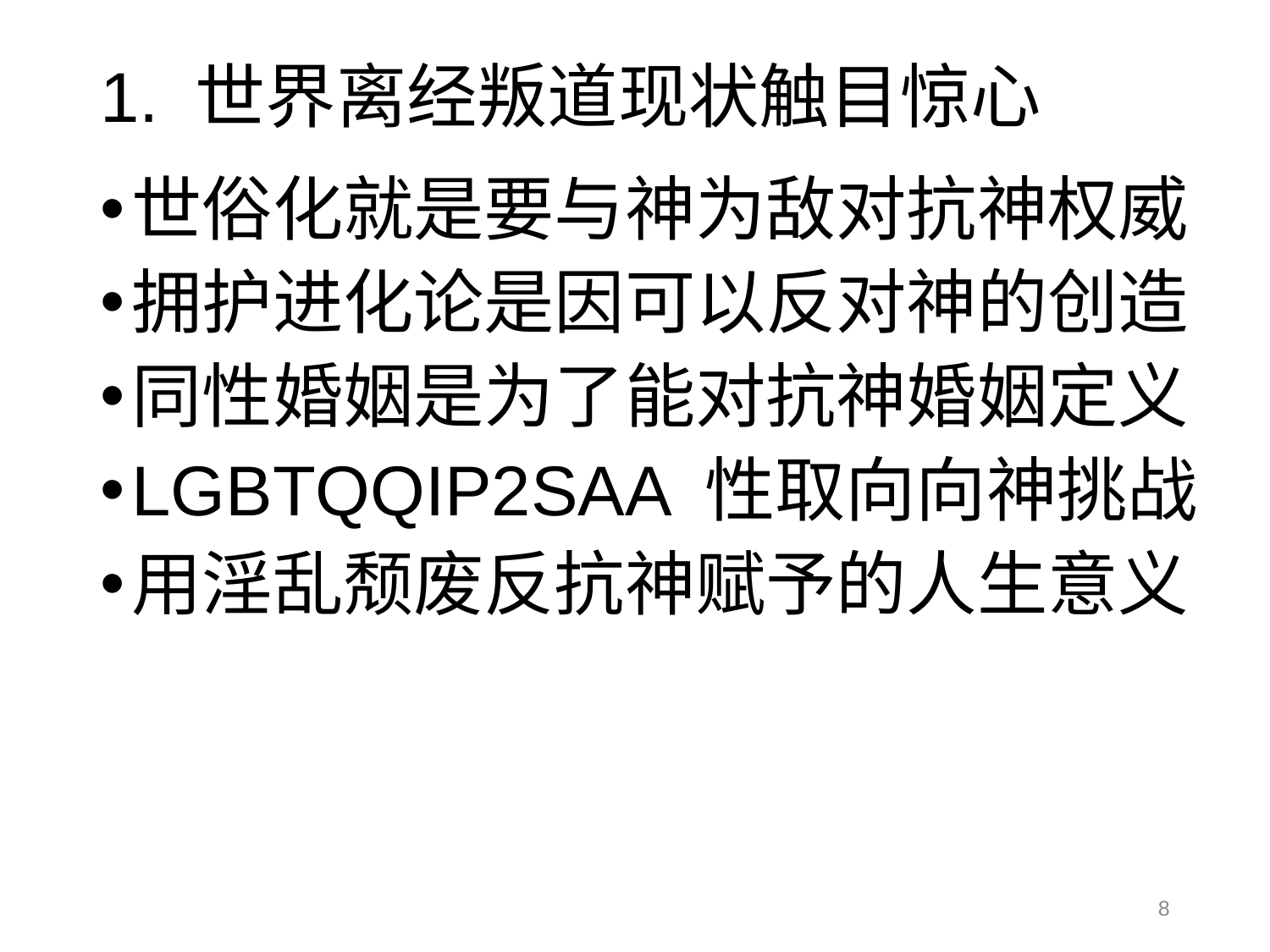

# 1. 世界离经叛道现状触目惊心
世俗化就是要与神为敌对抗神权威
拥护进化论是因可以反对神的创造
同性婚姻是为了能对抗神婚姻定义
LGBTQQIP2SAA 性取向向神挑战
用淫乱颓废反抗神赋予的人生意义
8